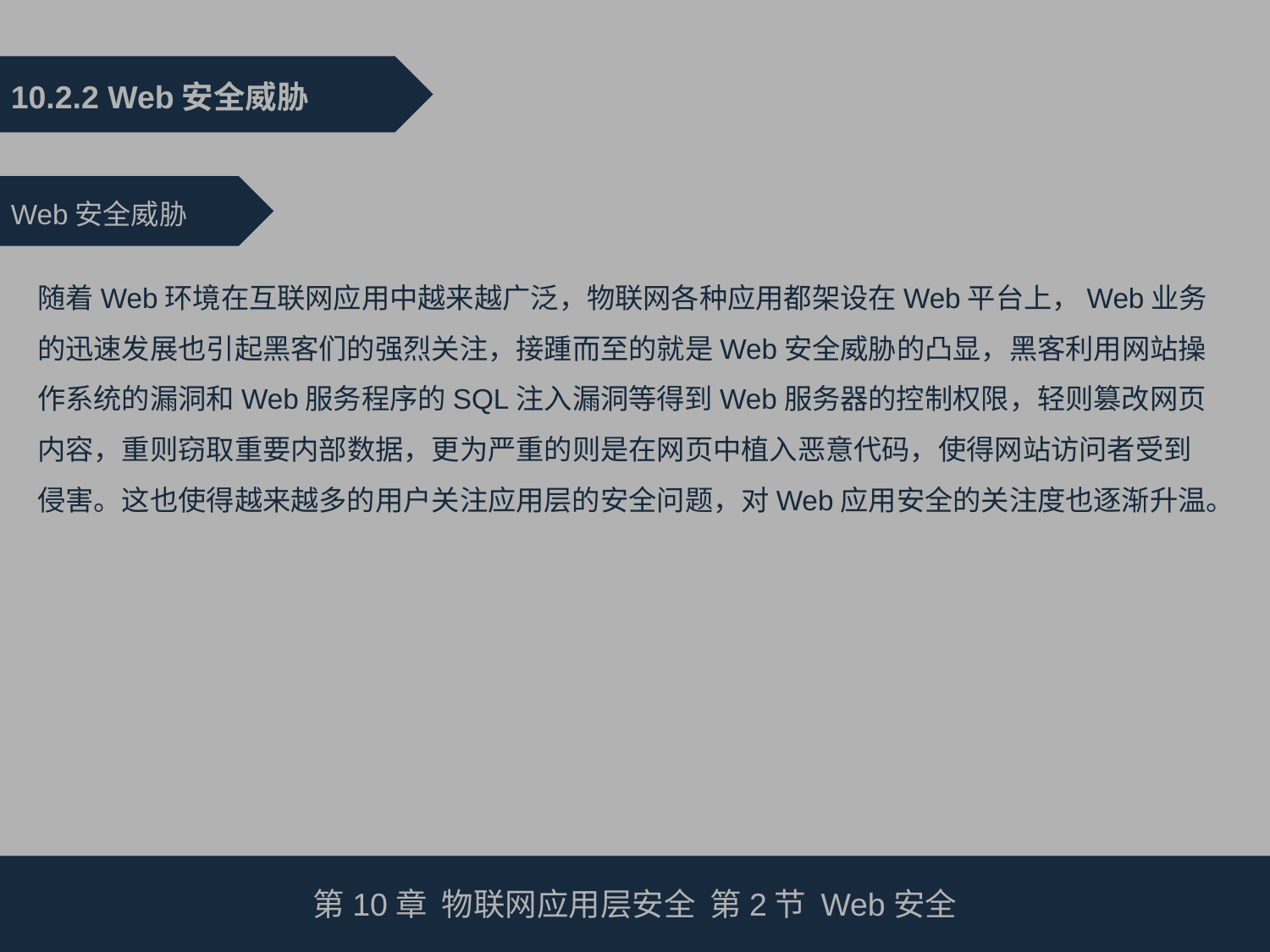

10.2.2 Web安全威胁
Web安全威胁
随着Web环境在互联网应用中越来越广泛，物联网各种应用都架设在Web平台上，Web业务的迅速发展也引起黑客们的强烈关注，接踵而至的就是Web安全威胁的凸显，黑客利用网站操作系统的漏洞和Web服务程序的SQL注入漏洞等得到Web服务器的控制权限，轻则篡改网页内容，重则窃取重要内部数据，更为严重的则是在网页中植入恶意代码，使得网站访问者受到侵害。这也使得越来越多的用户关注应用层的安全问题，对Web应用安全的关注度也逐渐升温。